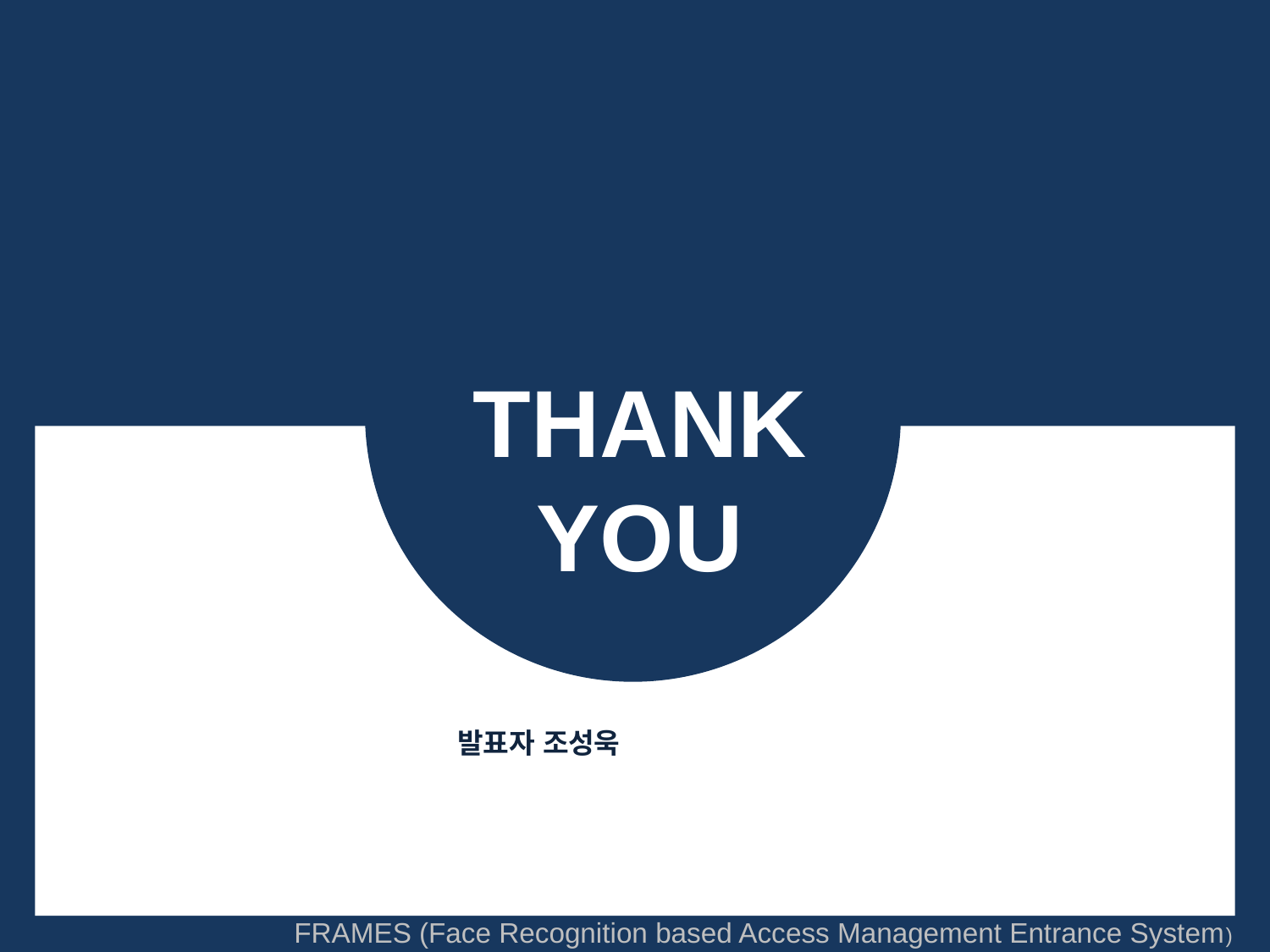

THANK
YOU

발표자 조성욱
FRAMES (Face Recognition based Access Management Entrance System)